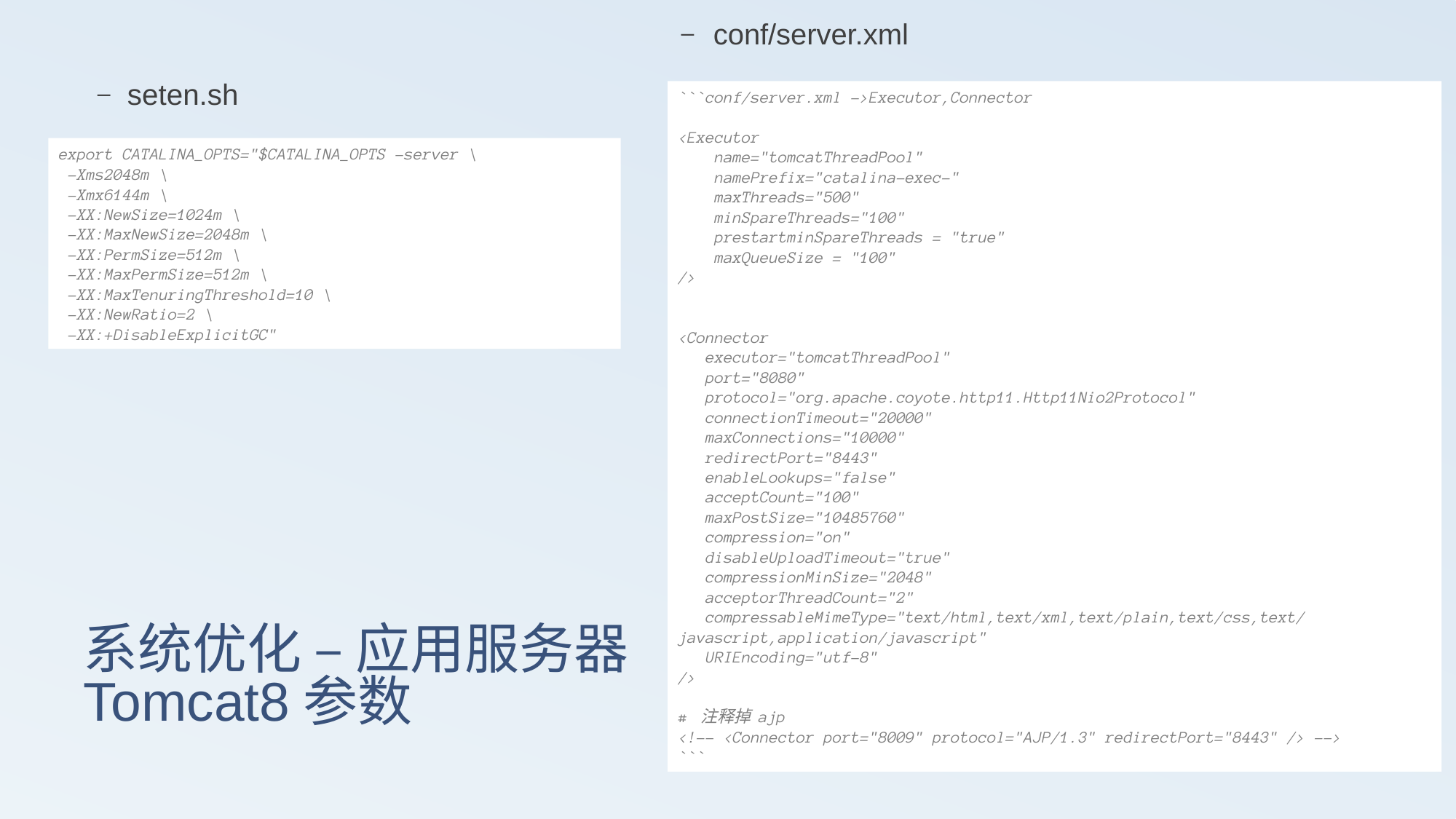

conf/server.xml
```conf/server.xml ->Executor,Connector
<Executor
    name="tomcatThreadPool"
    namePrefix="catalina-exec-"
    maxThreads="500"
    minSpareThreads="100"
    prestartminSpareThreads = "true"
    maxQueueSize = "100"
/>
<Connector
   executor="tomcatThreadPool"
   port="8080"
   protocol="org.apache.coyote.http11.Http11Nio2Protocol"
   connectionTimeout="20000"
   maxConnections="10000"
   redirectPort="8443"
   enableLookups="false"
   acceptCount="100"
   maxPostSize="10485760"
   compression="on"
   disableUploadTimeout="true"
   compressionMinSize="2048"
   acceptorThreadCount="2"
   compressableMimeType="text/html,text/xml,text/plain,text/css,text/javascript,application/javascript"
   URIEncoding="utf-8"
/>
# 注释掉 ajp
<!-- <Connector port="8009" protocol="AJP/1.3" redirectPort="8443" /> -->
```
seten.sh

export CATALINA_OPTS="$CATALINA_OPTS -server \
 -Xms2048m \
 -Xmx6144m \
 -XX:NewSize=1024m \
 -XX:MaxNewSize=2048m \
 -XX:PermSize=512m \
 -XX:MaxPermSize=512m \
 -XX:MaxTenuringThreshold=10 \
 -XX:NewRatio=2 \
 -XX:+DisableExplicitGC"
# 系统优化 – 应用服务器Tomcat8参数